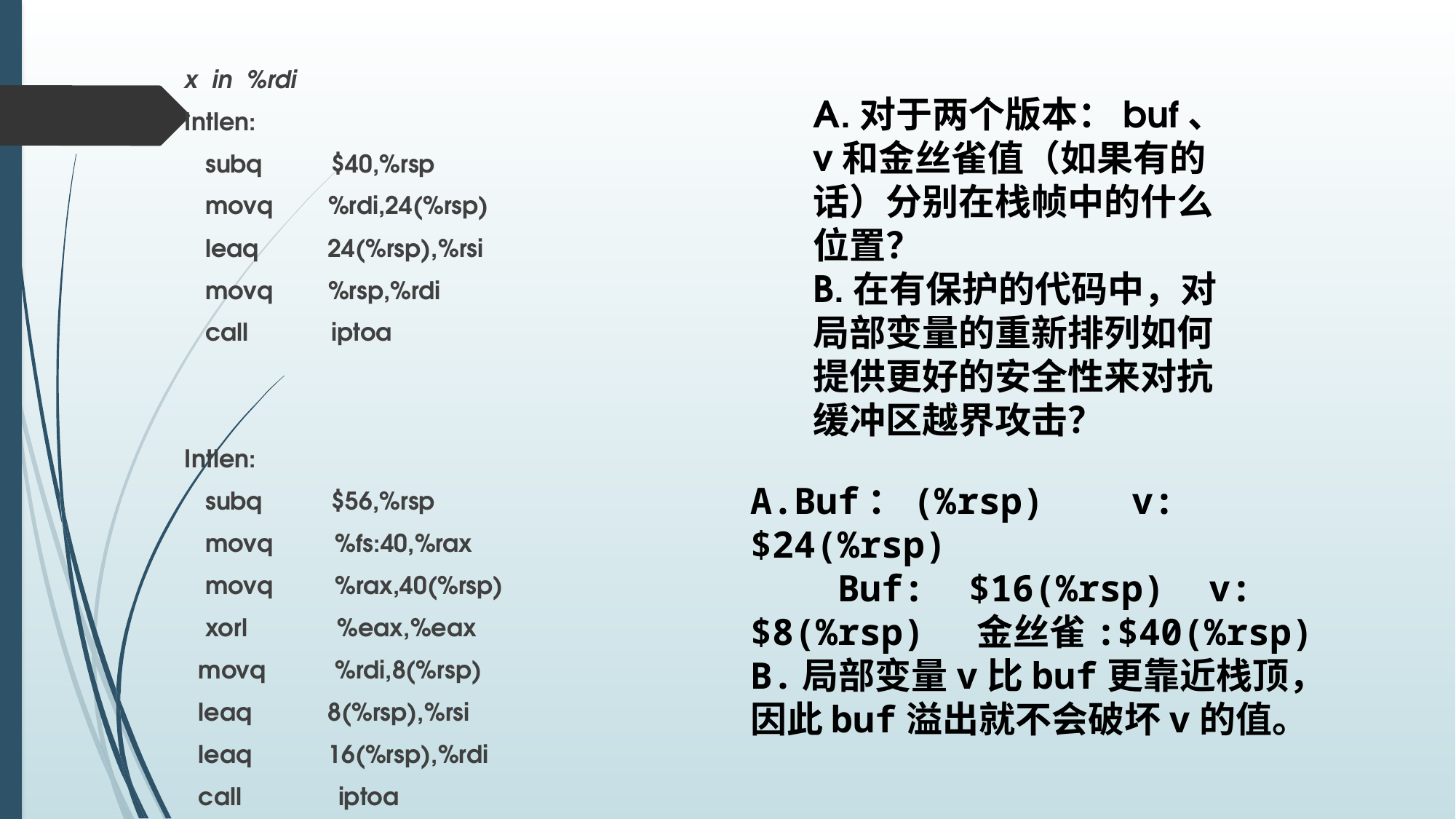

x  in  %rdi
Intlen:
   subq          $40,%rsp
   movq        %rdi,24(%rsp)
   leaq          24(%rsp),%rsi
   movq        %rsp,%rdi
   call            iptoa

Intlen:
   subq          $56,%rsp
   movq         %fs:40,%rax
   movq         %rax,40(%rsp)
   xorl             %eax,%eax
  movq          %rdi,8(%rsp)
  leaq           8(%rsp),%rsi
  leaq           16(%rsp),%rdi
  call              iptoa

A.对于两个版本：buf、v和金丝雀值（如果有的话）分别在栈帧中的什么位置？
B.在有保护的代码中，对局部变量的重新排列如何提供更好的安全性来对抗缓冲区越界攻击？
A.Buf：(%rsp)    v:$24(%rsp)
    Buf:  $16(%rsp)  v:$8(%rsp)  金丝雀:$40(%rsp)
B.局部变量v比buf更靠近栈顶，因此buf溢出就不会破坏v的值。